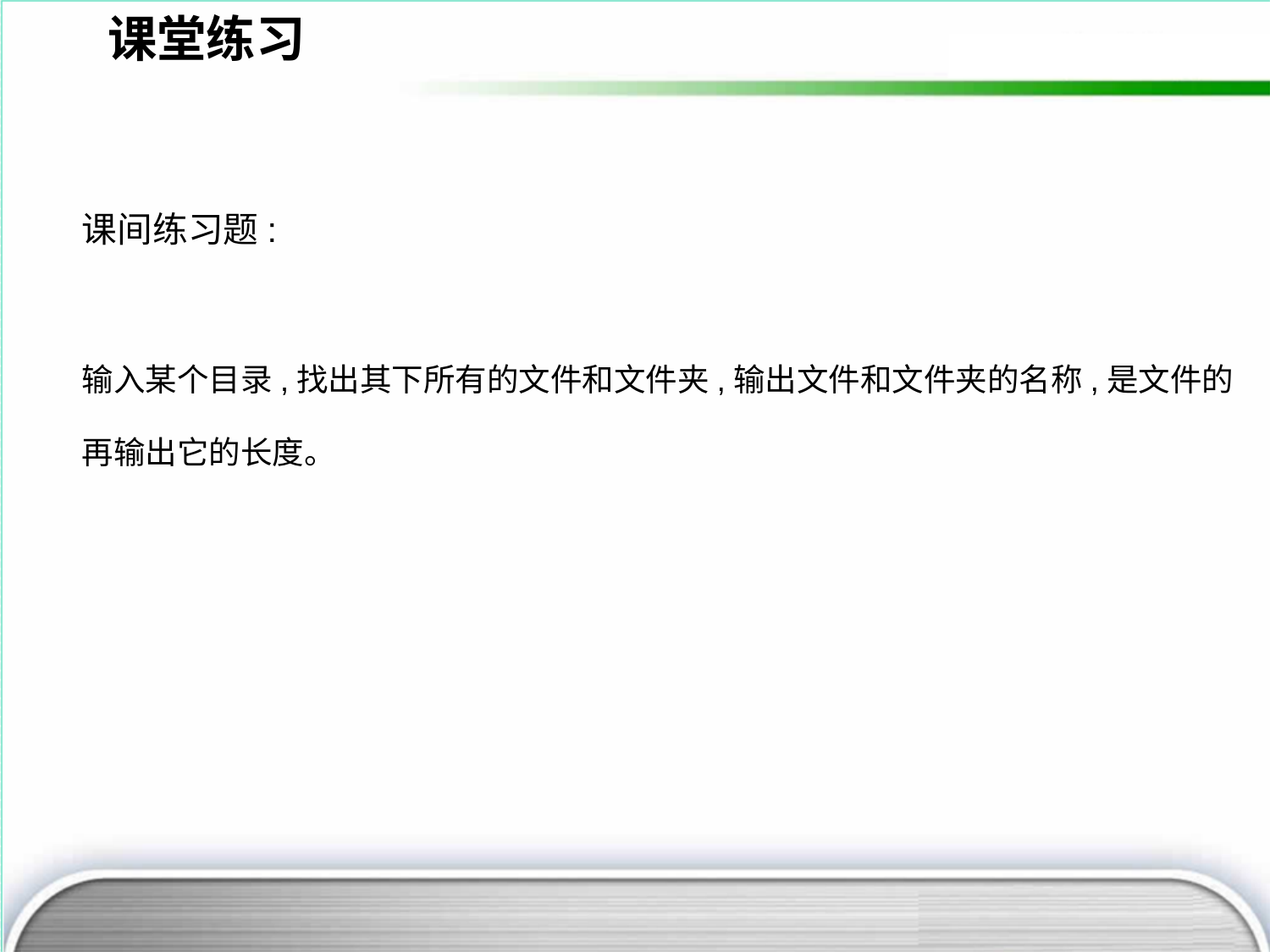

课堂练习

课间练习题:

输入某个目录,找出其下所有的文件和文件夹,输出文件和文件夹的名称,是文件的再输出它的长度。